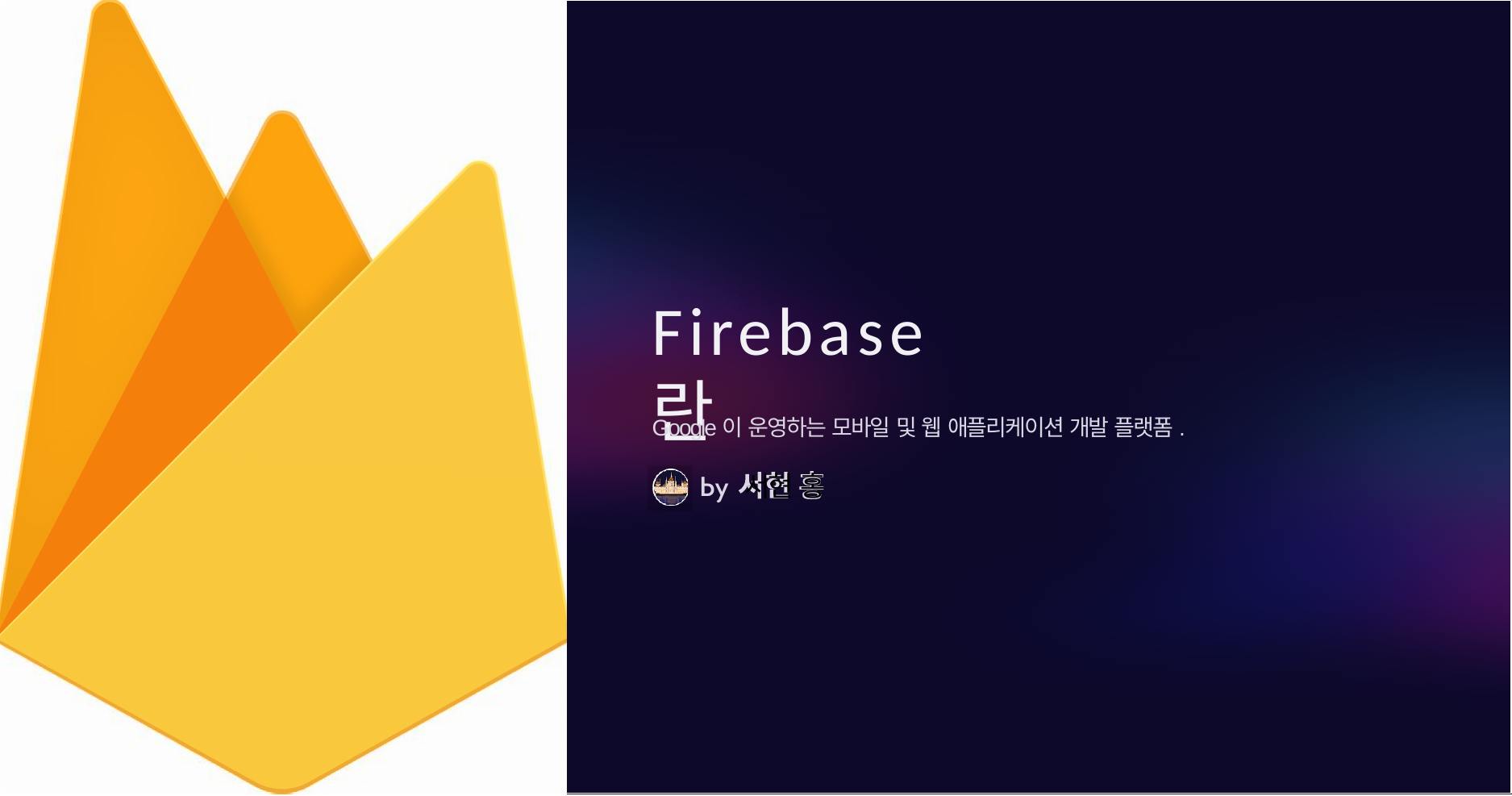

# Firebase란
Google이 운영하는 모바일 및 웹 애플리케이션 개발 플랫폼.
by 서현 홍